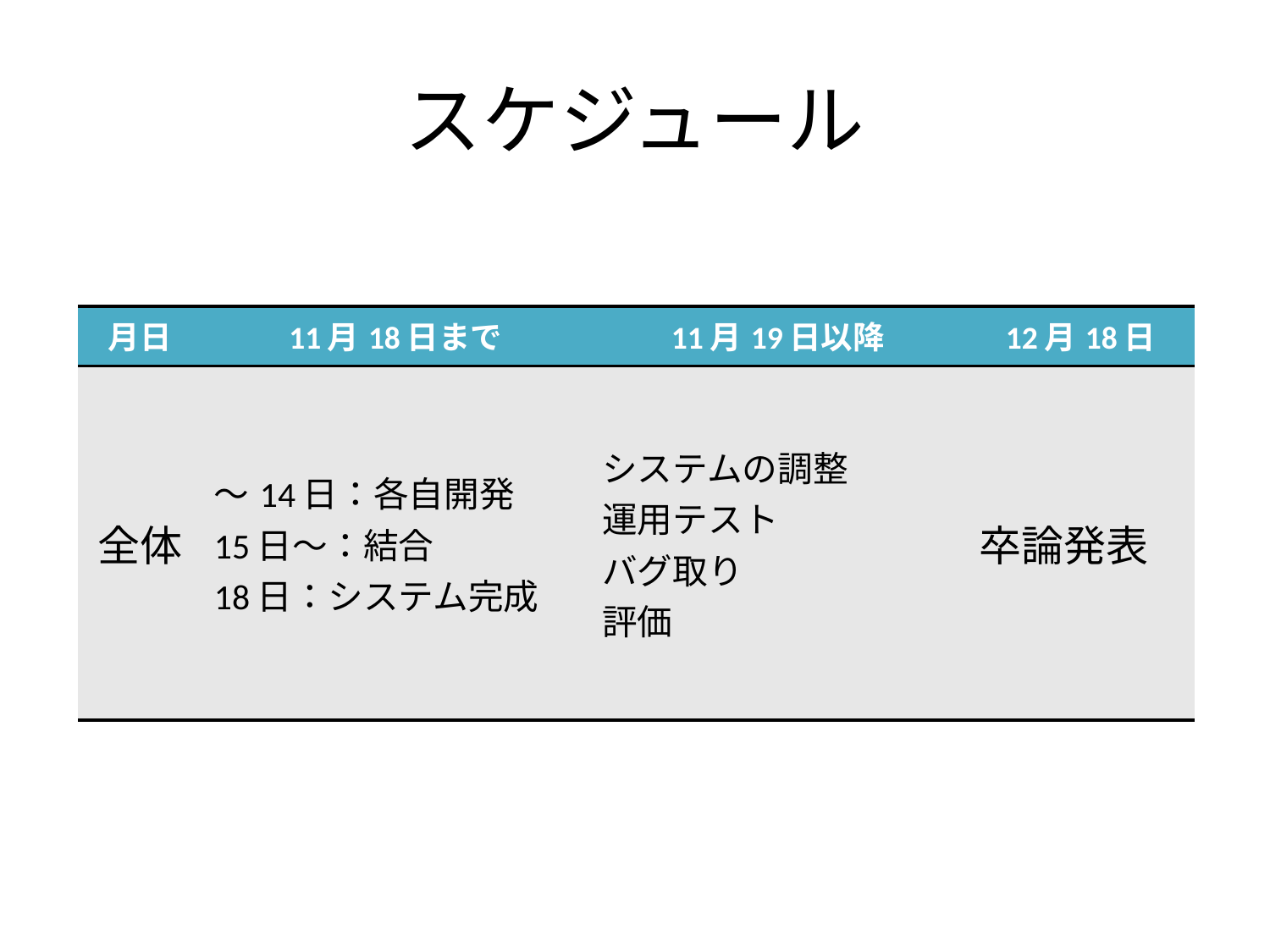

スケジュール
| 月日 | 11月18日まで | 11月19日以降 | 12月18日 |
| --- | --- | --- | --- |
| 全体 | ～14日：各自開発 15日～：結合 18日：システム完成 | システムの調整 運用テスト バグ取り 評価 | 卒論発表 |